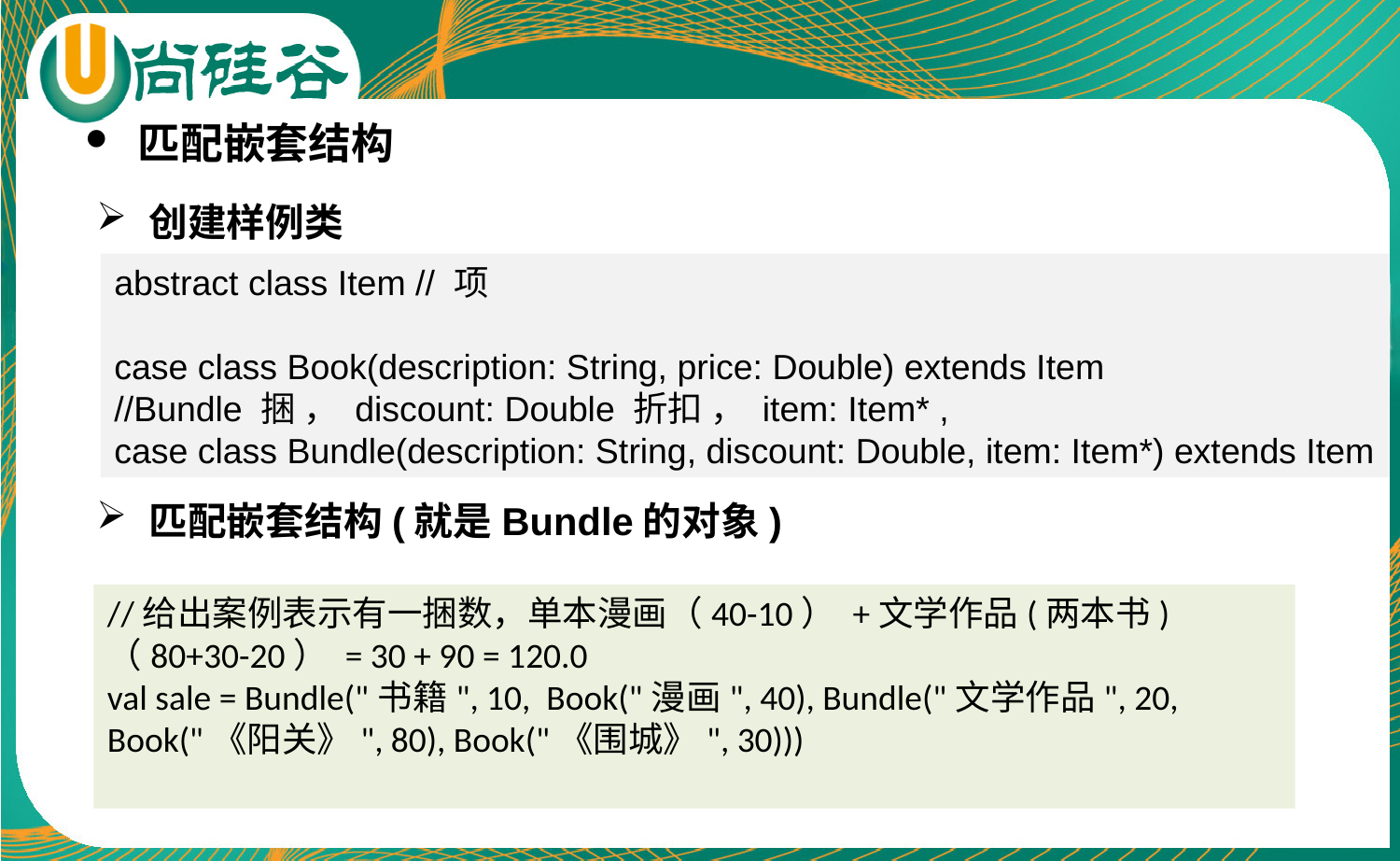

匹配嵌套结构

创建样例类

匹配嵌套结构(就是Bundle的对象)

abstract class Item // 项

case class Book(description: String, price: Double) extends Item
//Bundle 捆 ， discount: Double 折扣 ， item: Item* ,
case class Bundle(description: String, discount: Double, item: Item*) extends Item
//给出案例表示有一捆数，单本漫画（40-10） +文学作品(两本书)（80+30-20） = 30 + 90 = 120.0
val sale = Bundle("书籍", 10,  Book("漫画", 40), Bundle("文学作品", 20, Book("《阳关》", 80), Book("《围城》", 30)))